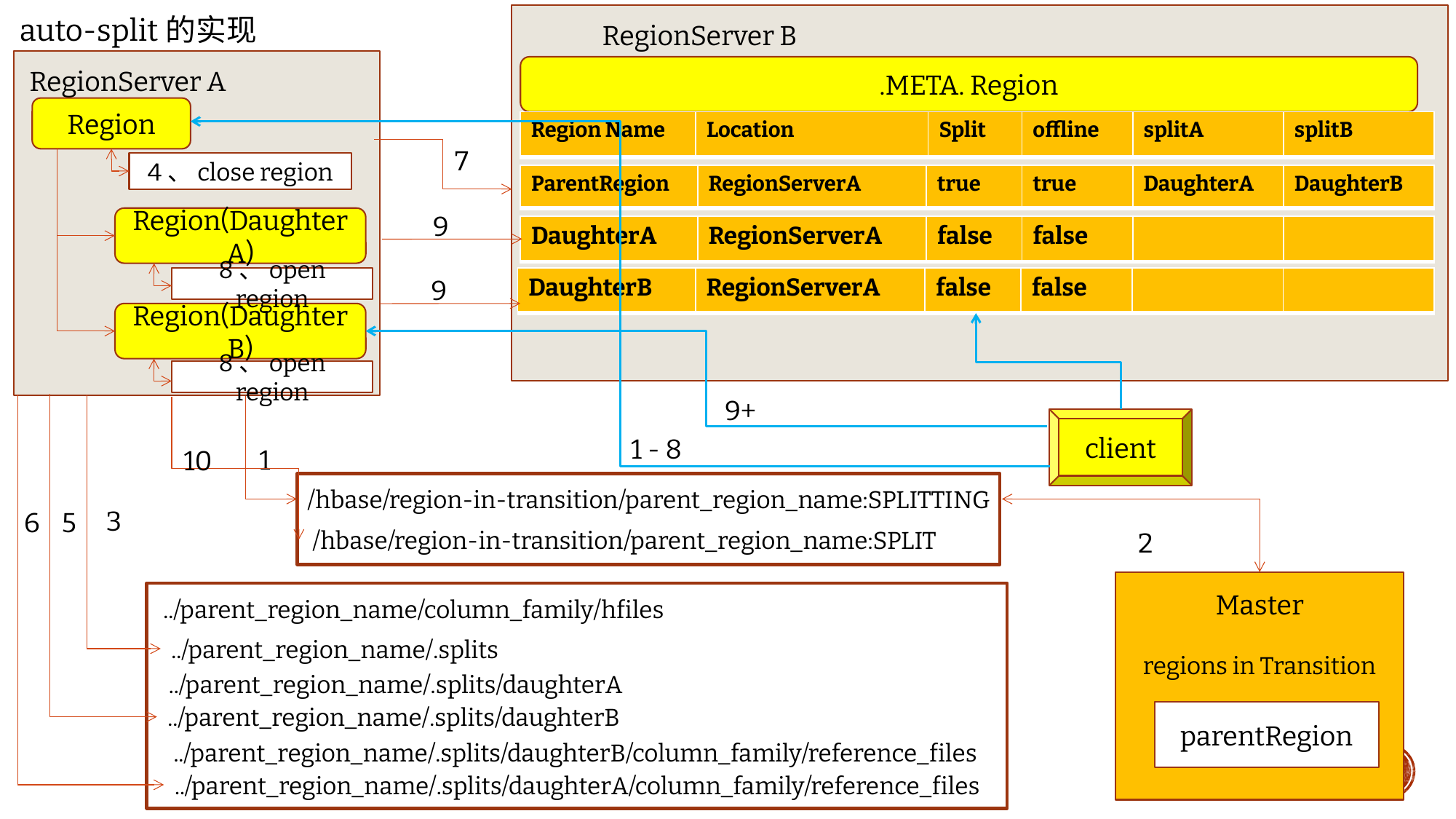

auto-split的实现
RegionServer B

.META. Region
RegionServer A
Region
| Region Name | Location | Split | offline | splitA | splitB |
| --- | --- | --- | --- | --- | --- |
7
4、close region
| ParentRegion | RegionServerA | true | true | DaughterA | DaughterB |
| --- | --- | --- | --- | --- | --- |
9
Region(DaughterA)
| DaughterA | RegionServerA | false | false |  |  |
| --- | --- | --- | --- | --- | --- |
8、open region
| DaughterB | RegionServerA | false | false |  |  |
| --- | --- | --- | --- | --- | --- |
9
Region(DaughterB)
8、open region
9+
client
1 - 8
1
10

/hbase/region-in-transition/parent_region_name:SPLITTING
3
6
5
/hbase/region-in-transition/parent_region_name:SPLIT
2
Master

../parent_region_name/column_family/hfiles
../parent_region_name/.splits
regions in Transition
../parent_region_name/.splits/daughterA
../parent_region_name/.splits/daughterB
parentRegion
../parent_region_name/.splits/daughterB/column_family/reference_files
../parent_region_name/.splits/daughterA/column_family/reference_files